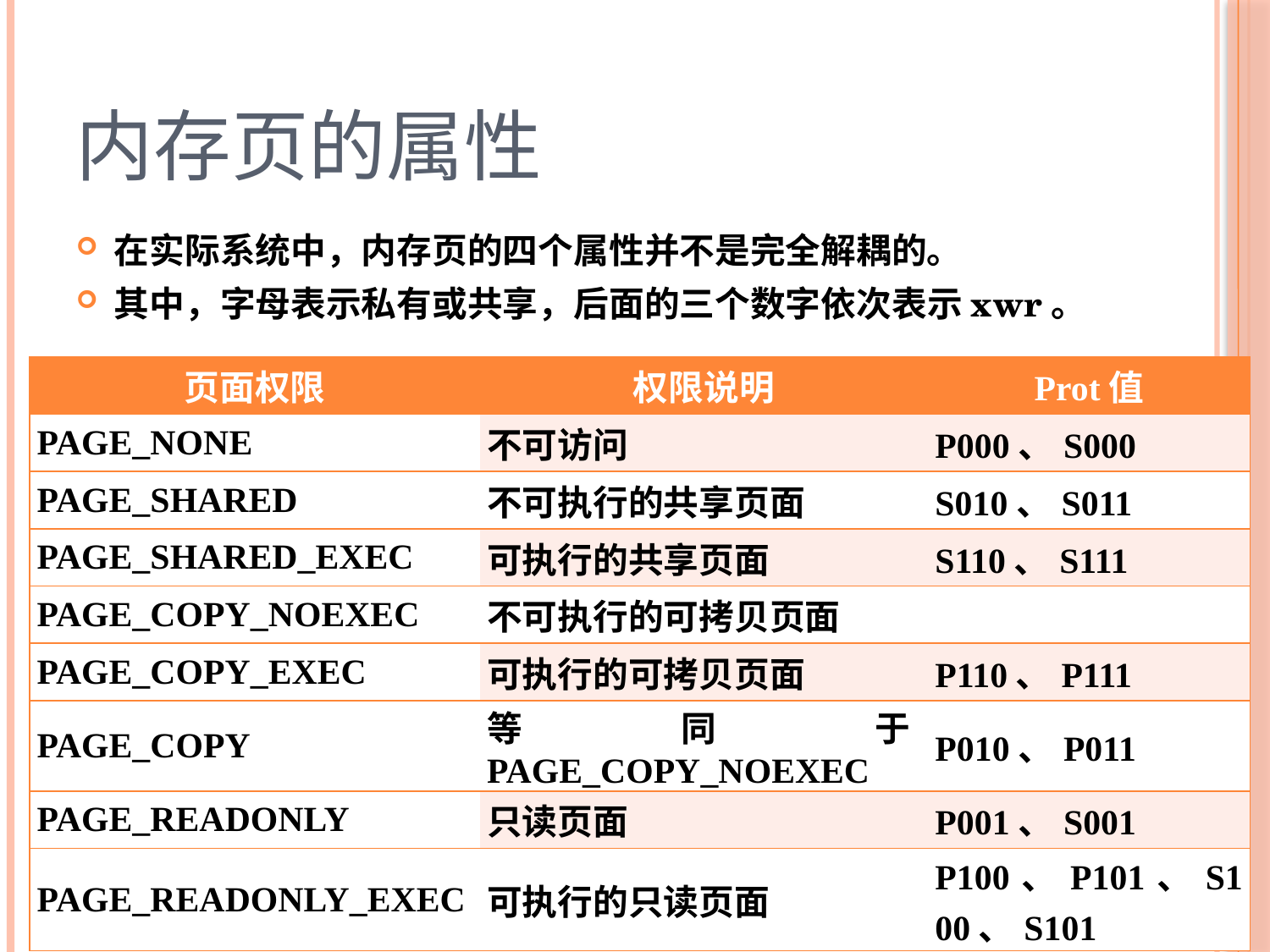

# 内存页的属性
在实际系统中，内存页的四个属性并不是完全解耦的。
其中，字母表示私有或共享，后面的三个数字依次表示xwr。
| 页面权限 | 权限说明 | Prot值 |
| --- | --- | --- |
| PAGE\_NONE | 不可访问 | P000、S000 |
| PAGE\_SHARED | 不可执行的共享页面 | S010、S011 |
| PAGE\_SHARED\_EXEC | 可执行的共享页面 | S110、S111 |
| PAGE\_COPY\_NOEXEC | 不可执行的可拷贝页面 |  |
| PAGE\_COPY\_EXEC | 可执行的可拷贝页面 | P110、P111 |
| PAGE\_COPY | 等同于PAGE\_COPY\_NOEXEC | P010、P011 |
| PAGE\_READONLY | 只读页面 | P001、S001 |
| PAGE\_READONLY\_EXEC | 可执行的只读页面 | P100、P101、S100、S101 |